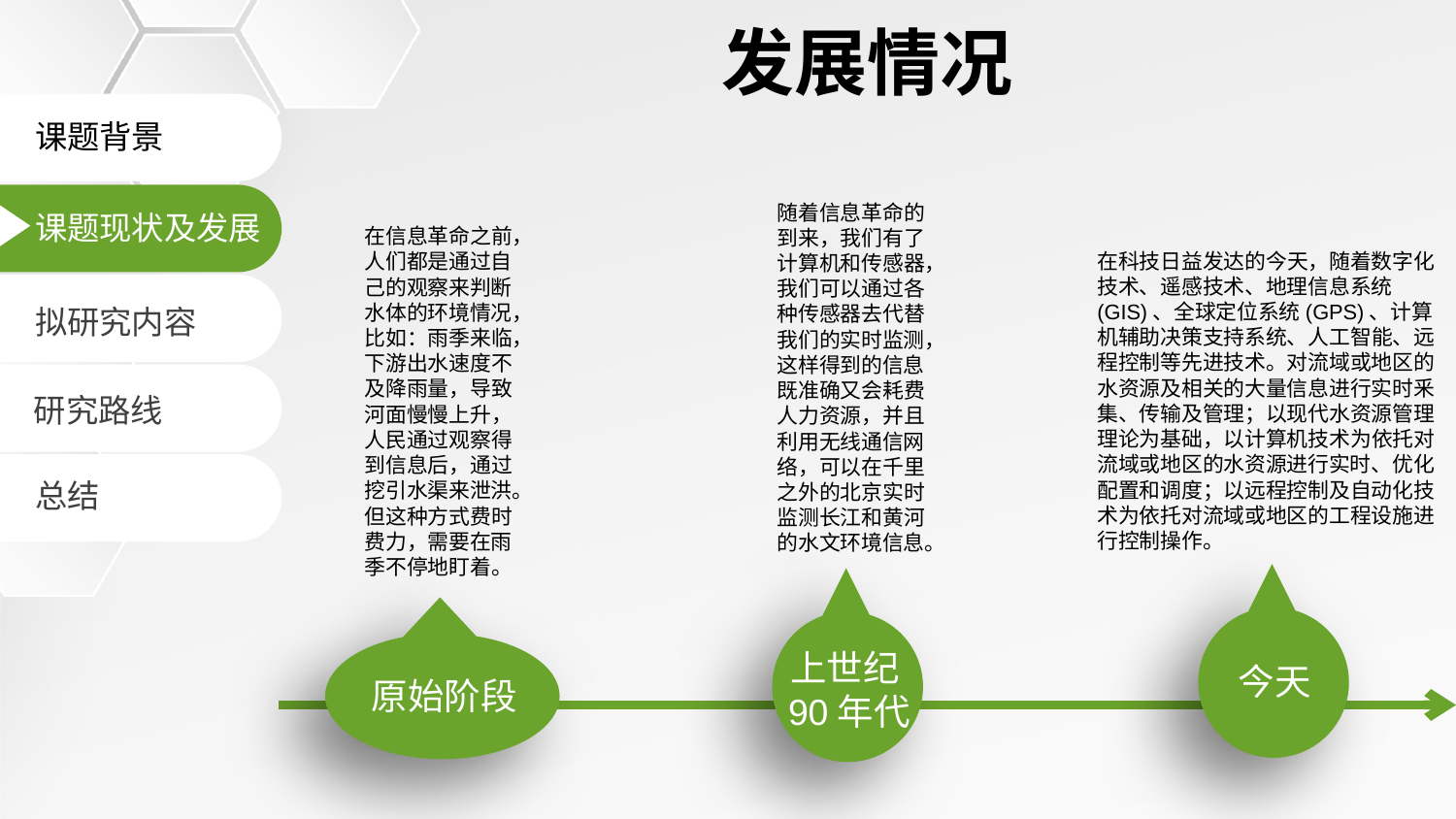

发展情况

课题背景

随着信息革命的到来，我们有了计算机和传感器，我们可以通过各种传感器去代替我们的实时监测，这样得到的信息既准确又会耗费人力资源，并且利用无线通信网络，可以在千里之外的北京实时监测长江和黄河的水文环境信息。
课题现状及发展

在信息革命之前，人们都是通过自己的观察来判断水体的环境情况，比如：雨季来临，下游出水速度不及降雨量，导致河面慢慢上升，人民通过观察得到信息后，通过挖引水渠来泄洪。但这种方式费时费力，需要在雨季不停地盯着。
在科技日益发达的今天，随着数字化技术、遥感技术、地理信息系统(GIS)、全球定位系统(GPS)、计算机辅助决策支持系统、人工智能、远程控制等先进技术。对流域或地区的水资源及相关的大量信息进行实时釆集、传输及管理；以现代水资源管理理论为基础，以计算机技术为依托对流域或地区的水资源进行实时、优化配置和调度；以远程控制及自动化技术为依托对流域或地区的工程设施进行控制操作。

拟研究内容

研究路线

总结

上世纪90年代
今天
原始阶段
延时符